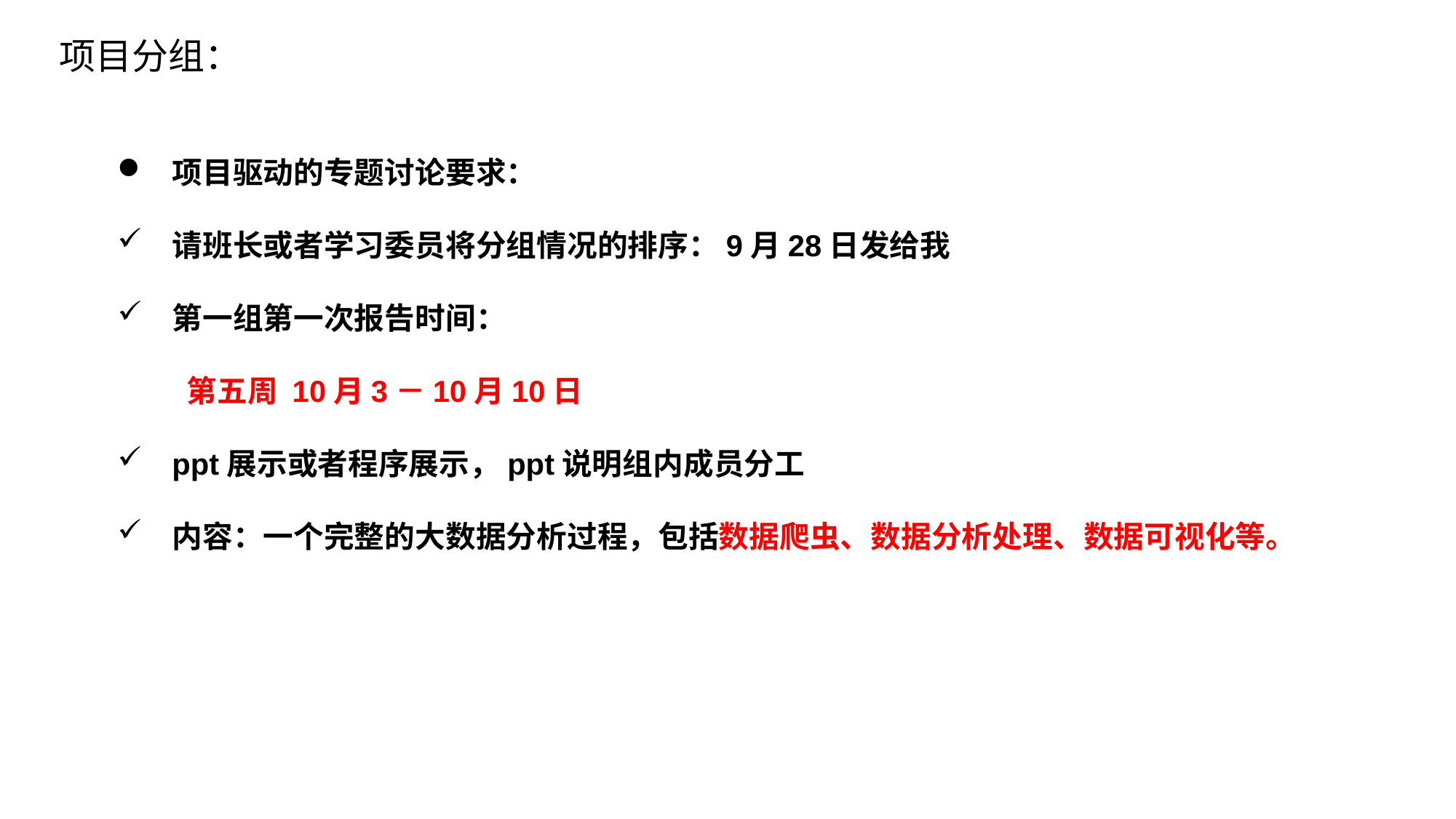

项目分组：
项目驱动的专题讨论要求：

请班长或者学习委员将分组情况的排序：9月28日发给我

第一组第一次报告时间：

         第五周 10月3－10月10日

ppt展示或者程序展示，ppt说明组内成员分工

内容：一个完整的大数据分析过程，包括数据爬虫、数据分析处理、数据可视化等。